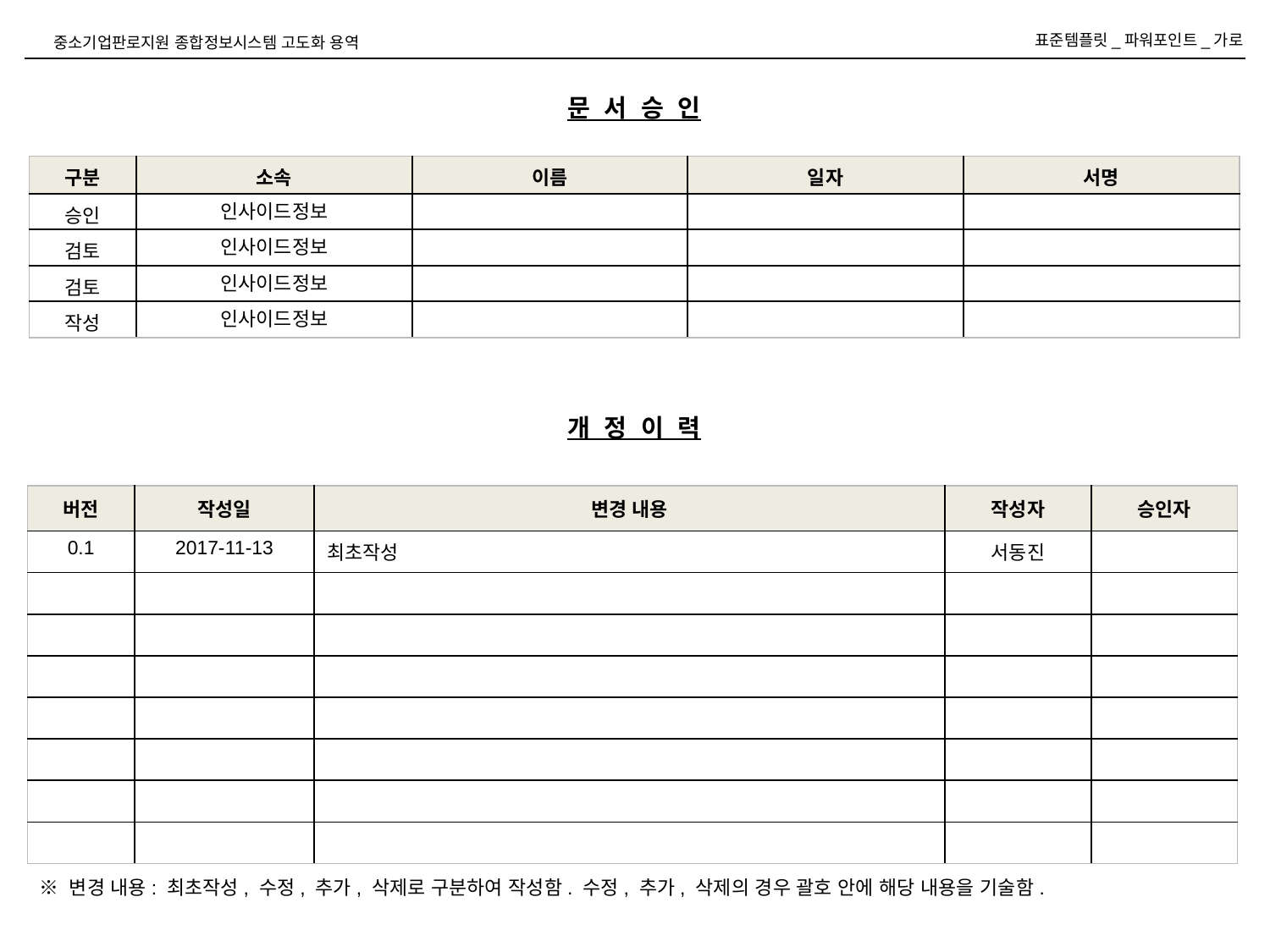

문  서  승  인
| 구분 | 소속 | 이름 | 일자 | 서명 |
| --- | --- | --- | --- | --- |
| 승인 | 인사이드정보 |  |  |  |
| 검토 | 인사이드정보 |  |  |  |
| 검토 | 인사이드정보 |  |  |  |
| 작성 | 인사이드정보 |  |  |  |
개  정  이  력
| 버전 | 작성일 | 변경 내용 | 작성자 | 승인자 |
| --- | --- | --- | --- | --- |
| 0.1 | 2017-11-13 | 최초작성 | 서동진 |  |
|  |  |  |  |  |
|  |  |  |  |  |
|  |  |  |  |  |
|  |  |  |  |  |
|  |  |  |  |  |
|  |  |  |  |  |
|  |  |  |  |  |
※ 변경 내용: 최초작성, 수정, 추가, 삭제로 구분하여 작성함. 수정, 추가, 삭제의 경우 괄호 안에 해당 내용을 기술함.